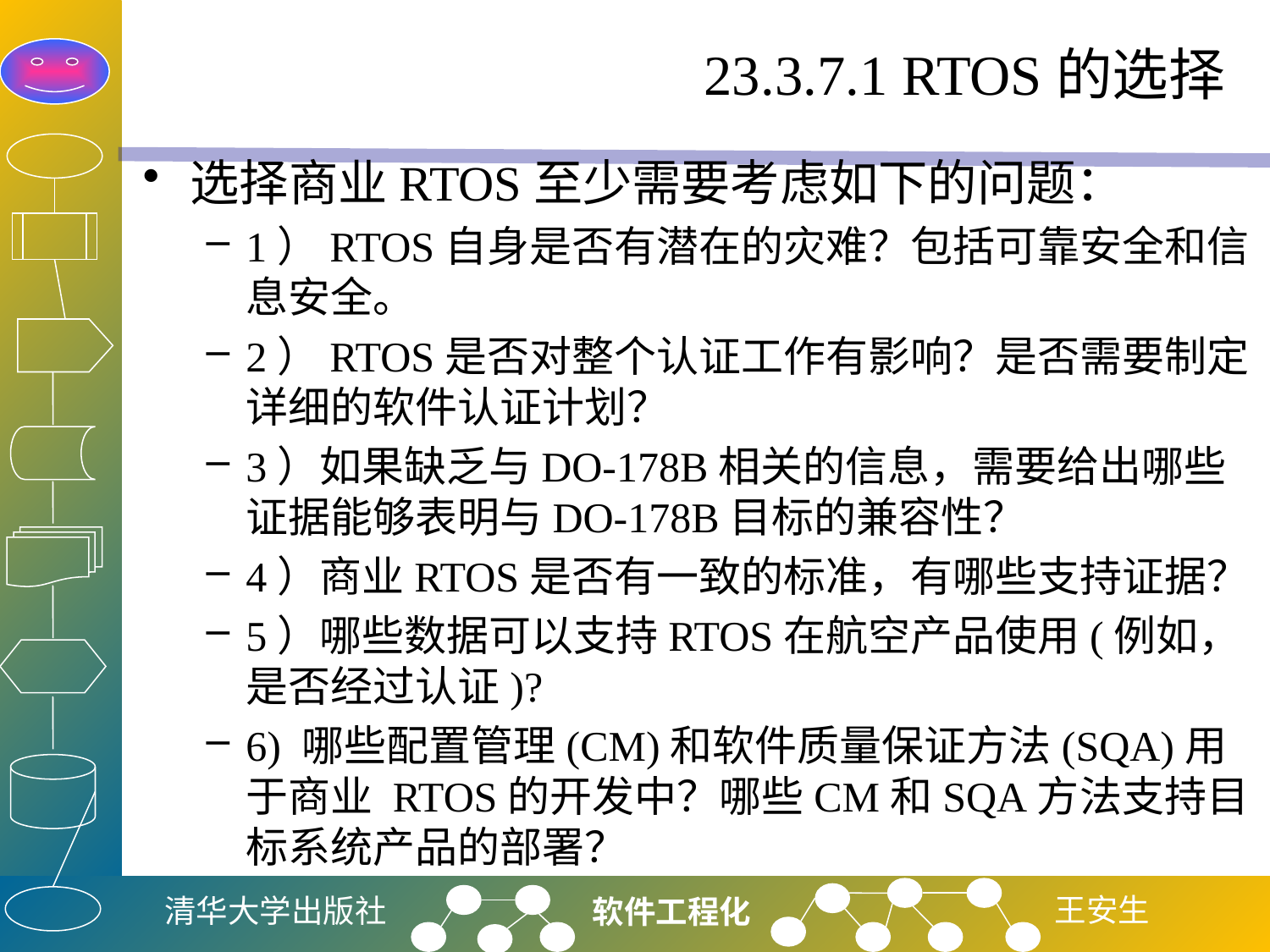

# 23.3.7.1 RTOS的选择
选择商业RTOS至少需要考虑如下的问题：
1）RTOS自身是否有潜在的灾难？包括可靠安全和信息安全。
2）RTOS是否对整个认证工作有影响？是否需要制定详细的软件认证计划？
3）如果缺乏与DO-178B相关的信息，需要给出哪些证据能够表明与DO-178B目标的兼容性？
4）商业RTOS是否有一致的标准，有哪些支持证据？
5）哪些数据可以支持RTOS在航空产品使用(例如，是否经过认证)?
6) 哪些配置管理(CM)和软件质量保证方法(SQA)用于商业 RTOS的开发中？哪些CM和SQA方法支持目标系统产品的部署？